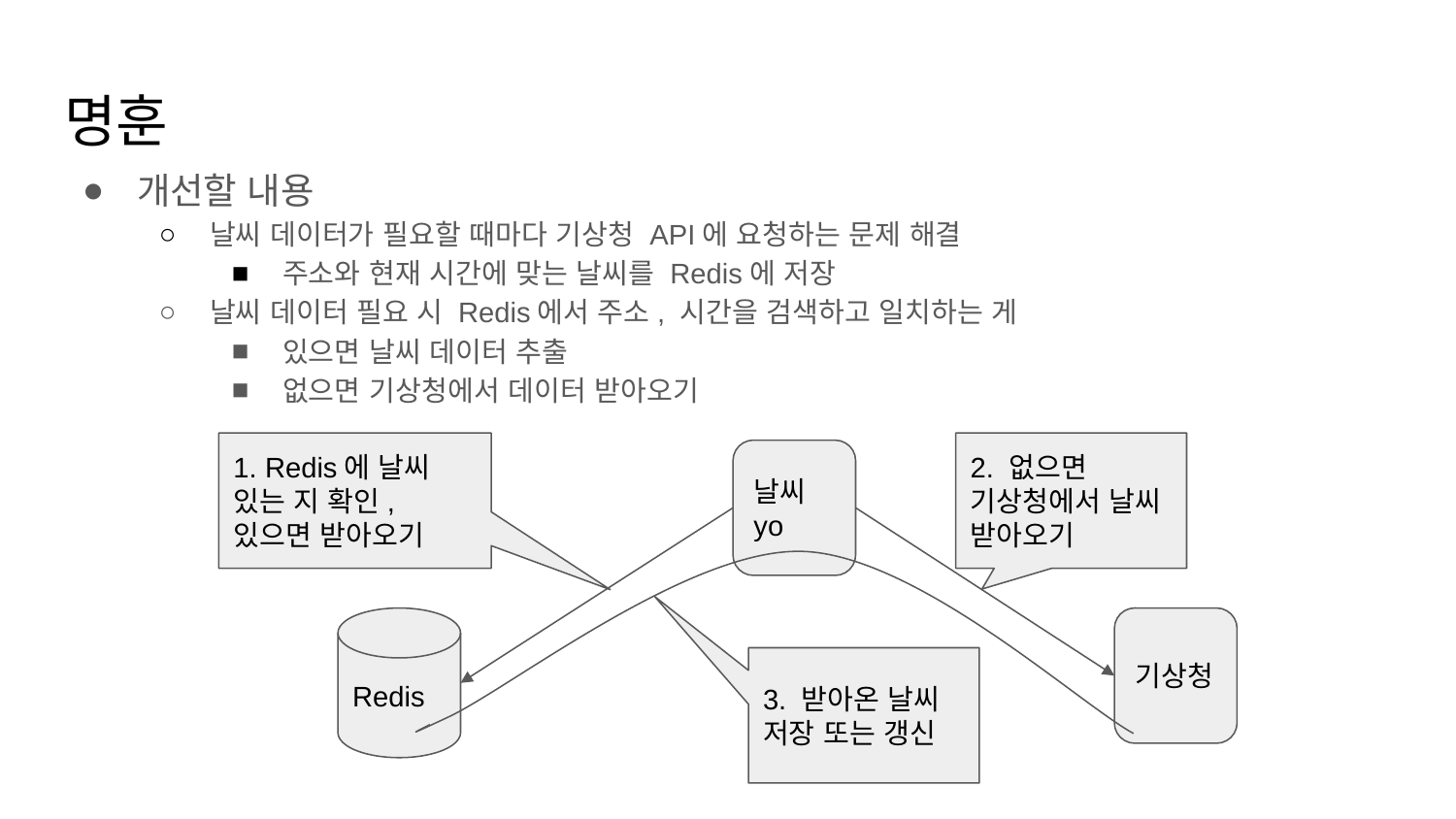

# 명훈
개선할 내용
날씨 데이터가 필요할 때마다 기상청 API에 요청하는 문제 해결
주소와 현재 시간에 맞는 날씨를 Redis에 저장
날씨 데이터 필요 시 Redis에서 주소, 시간을 검색하고 일치하는 게
있으면 날씨 데이터 추출
없으면 기상청에서 데이터 받아오기
1. Redis에 날씨 있는 지 확인, 있으면 받아오기
2. 없으면 기상청에서 날씨 받아오기
날씨yo

Redis
기상청
3. 받아온 날씨 저장 또는 갱신